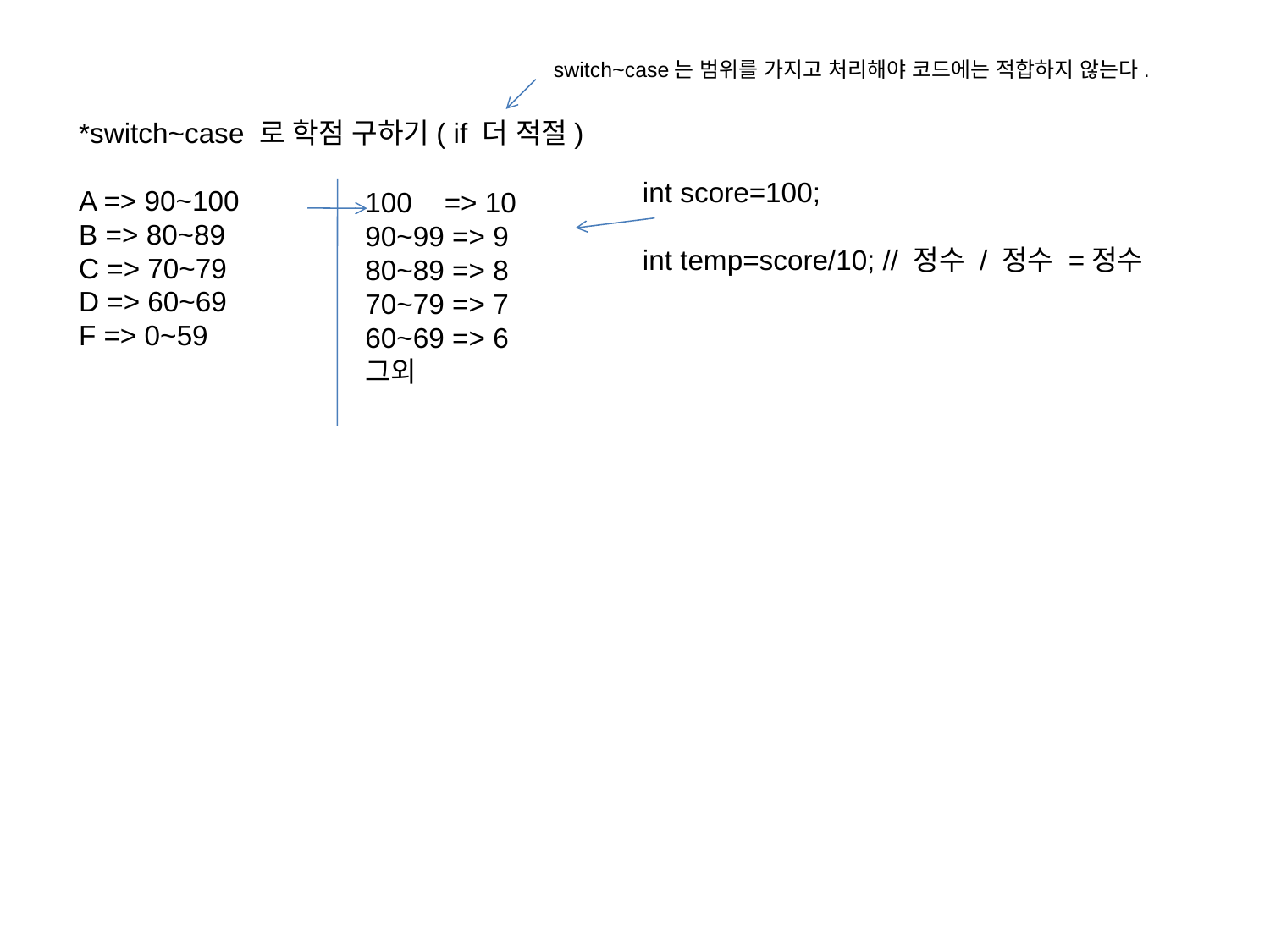

switch~case는 범위를 가지고 처리해야 코드에는 적합하지 않는다.
*switch~case 로 학점 구하기( if 더 적절)

A => 90~100
B => 80~89
C => 70~79
D => 60~69
F => 0~59

int score=100;

int temp=score/10; // 정수 / 정수 =정수
    => 10
90~99 => 9
80~89 => 8
70~79 => 7
60~69 => 6
그외